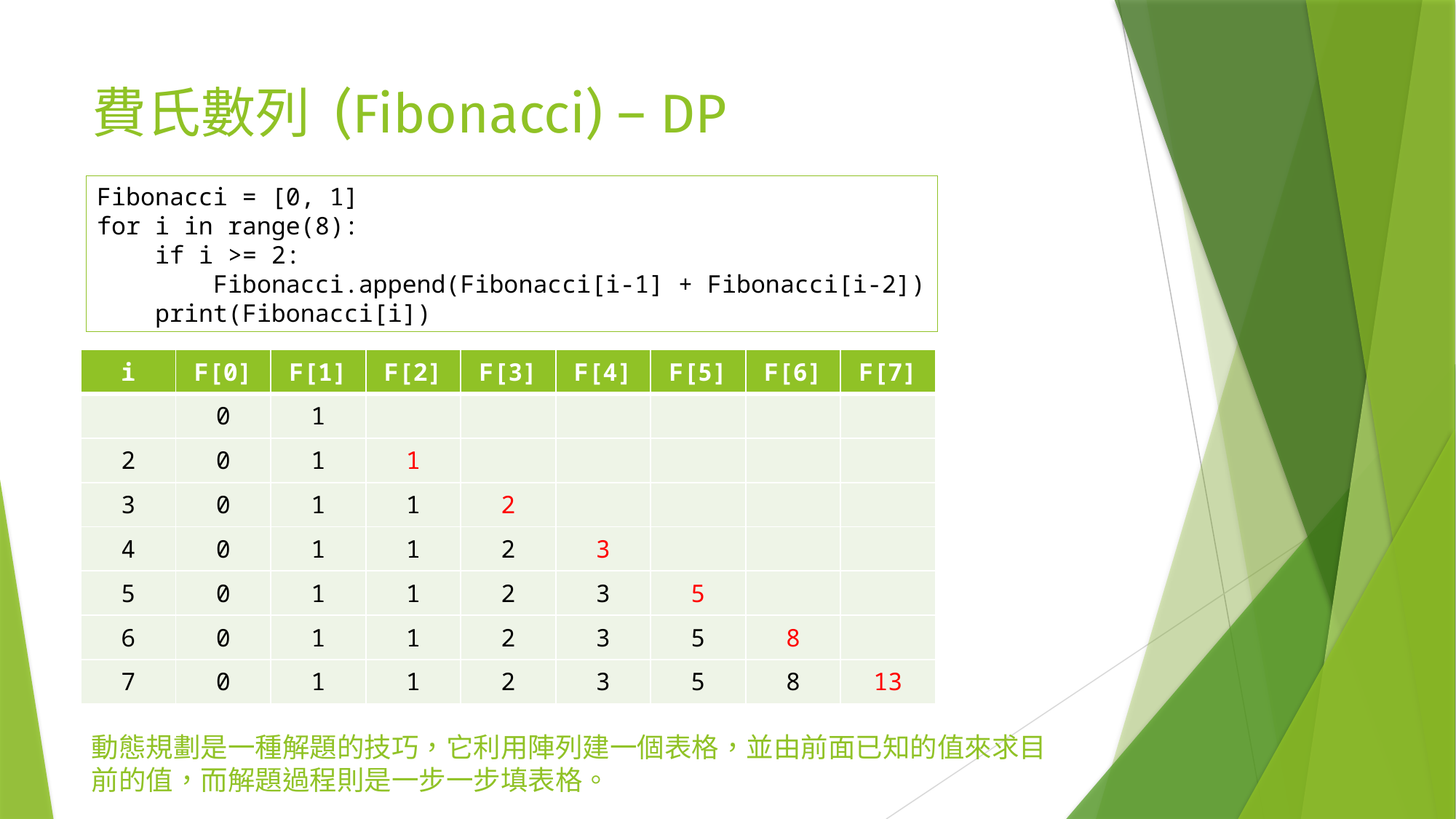

# 費氏數列 (Fibonacci) – DP
Fibonacci = [0, 1]
for i in range(8):
    if i >= 2:
        Fibonacci.append(Fibonacci[i-1] + Fibonacci[i-2])
    print(Fibonacci[i])
| i | F[0] | F[1] | F[2] | F[3] | F[4] | F[5] | F[6] | F[7] |
| --- | --- | --- | --- | --- | --- | --- | --- | --- |
|  | 0 | 1 |  |  |  |  |  |  |
| 2 | 0 | 1 | 1 |  |  |  |  |  |
| 3 | 0 | 1 | 1 | 2 |  |  |  |  |
| 4 | 0 | 1 | 1 | 2 | 3 |  |  |  |
| 5 | 0 | 1 | 1 | 2 | 3 | 5 |  |  |
| 6 | 0 | 1 | 1 | 2 | 3 | 5 | 8 |  |
| 7 | 0 | 1 | 1 | 2 | 3 | 5 | 8 | 13 |
動態規劃是一種解題的技巧，它利用陣列建一個表格，並由前面已知的值來求目前的值，而解題過程則是一步一步填表格。